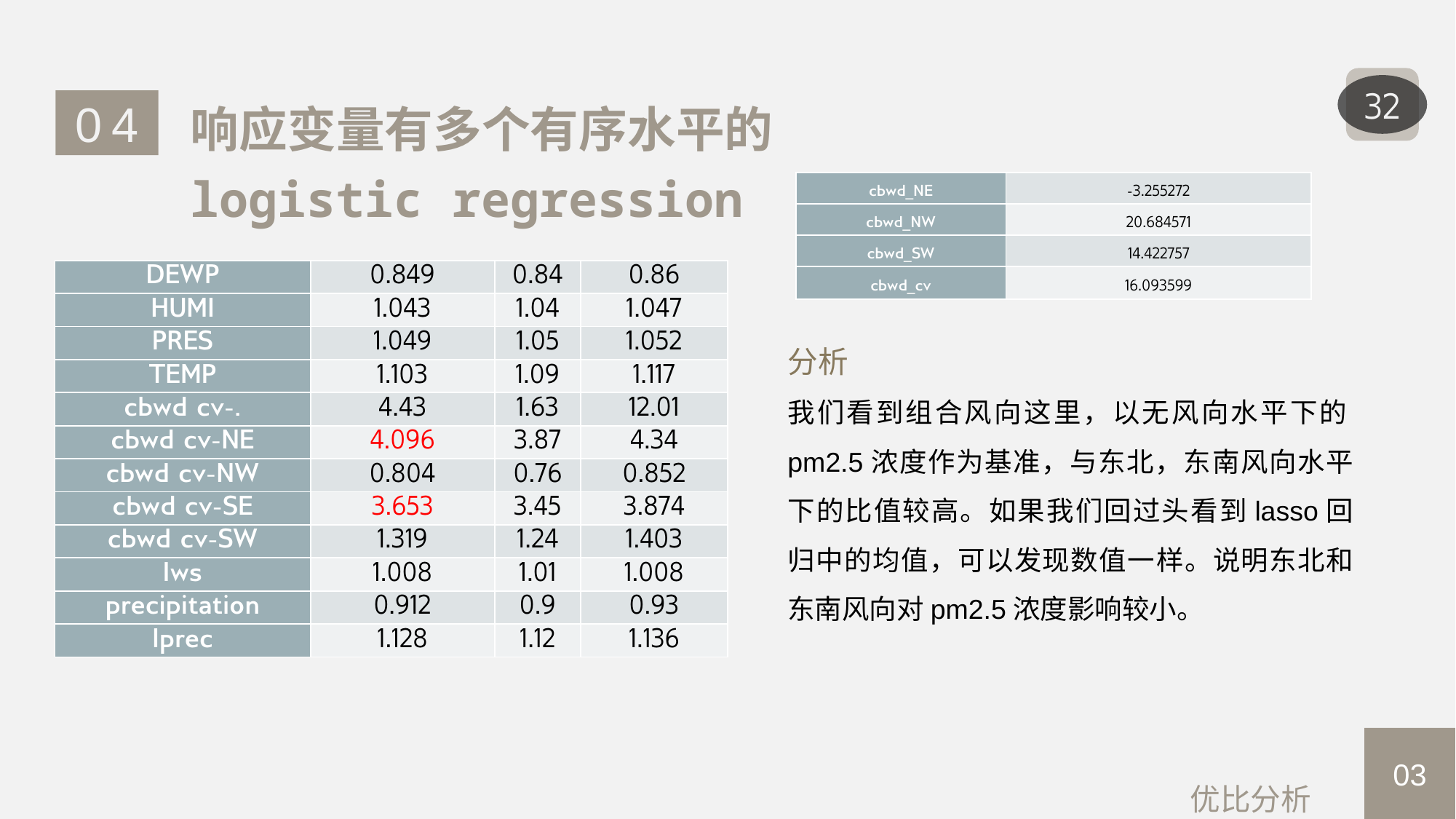

32
| cbwd\_NE | -3.255272 |
| --- | --- |
| cbwd\_NW | 20.684571 |
| cbwd\_SW | 14.422757 |
| cbwd\_cv | 16.093599 |
| DEWP | 0.849 | 0.84 | 0.86 |
| --- | --- | --- | --- |
| HUMI | 1.043 | 1.04 | 1.047 |
| PRES | 1.049 | 1.05 | 1.052 |
| TEMP | 1.103 | 1.09 | 1.117 |
| cbwd cv-. | 4.43 | 1.63 | 12.01 |
| cbwd cv-NE | 4.096 | 3.87 | 4.34 |
| cbwd cv-NW | 0.804 | 0.76 | 0.852 |
| cbwd cv-SE | 3.653 | 3.45 | 3.874 |
| cbwd cv-SW | 1.319 | 1.24 | 1.403 |
| Iws | 1.008 | 1.01 | 1.008 |
| precipitation | 0.912 | 0.9 | 0.93 |
| Iprec | 1.128 | 1.12 | 1.136 |
分析
我们看到组合风向这里，以无风向水平下的pm2.5浓度作为基准，与东北，东南风向水平下的比值较高。如果我们回过头看到lasso回归中的均值，可以发现数值一样。说明东北和东南风向对pm2.5浓度影响较小。

03
优比分析